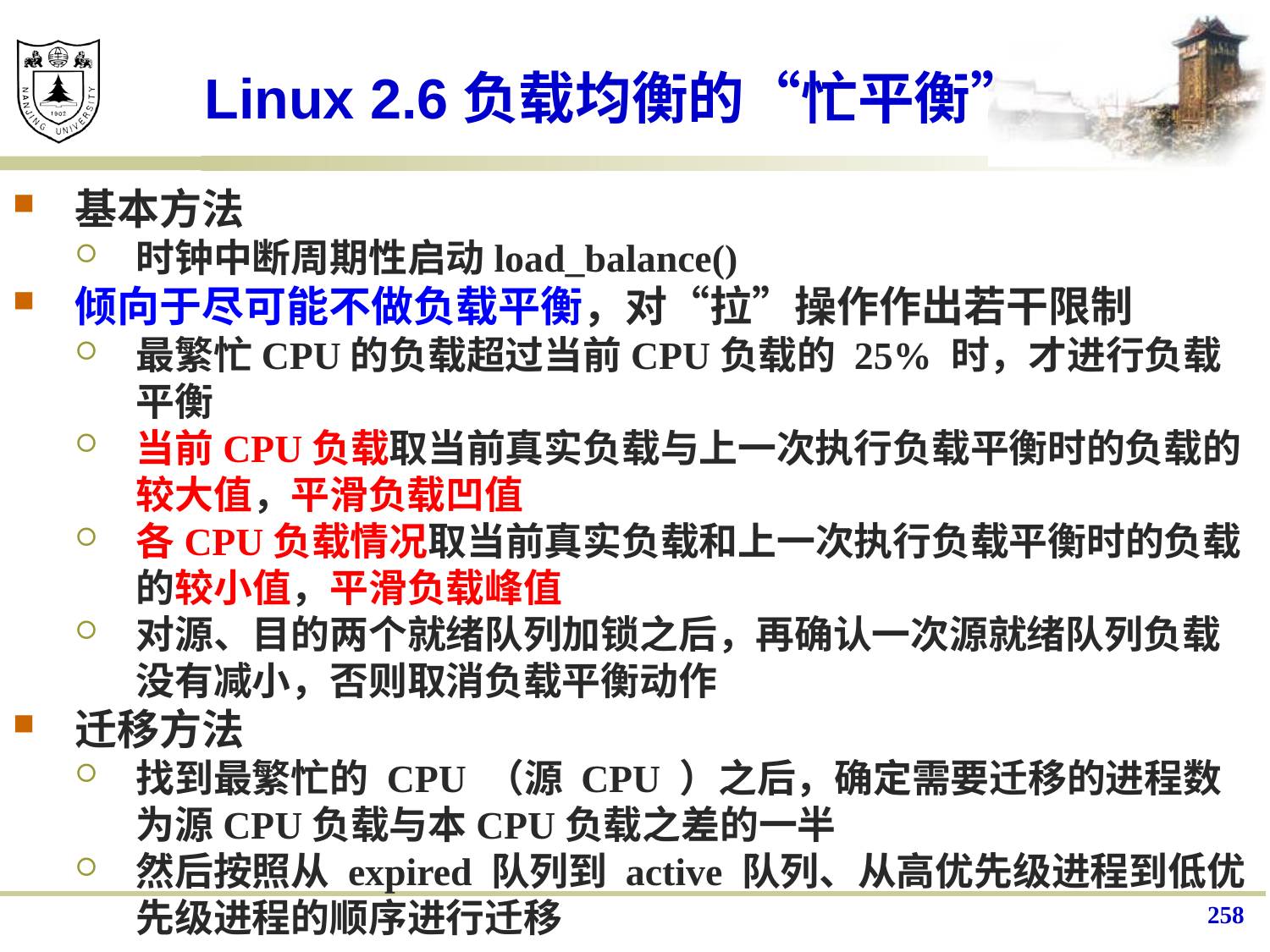

# Linux 2.6负载均衡的“忙平衡”
基本方法
时钟中断周期性启动load_balance()
倾向于尽可能不做负载平衡，对“拉”操作作出若干限制
最繁忙CPU的负载超过当前CPU负载的 25% 时，才进行负载平衡
当前CPU负载取当前真实负载与上一次执行负载平衡时的负载的较大值，平滑负载凹值
各CPU负载情况取当前真实负载和上一次执行负载平衡时的负载的较小值，平滑负载峰值
对源、目的两个就绪队列加锁之后，再确认一次源就绪队列负载没有减小，否则取消负载平衡动作
迁移方法
找到最繁忙的 CPU （源 CPU ）之后，确定需要迁移的进程数为源CPU负载与本CPU负载之差的一半
然后按照从 expired 队列到 active 队列、从高优先级进程到低优先级进程的顺序进行迁移
258